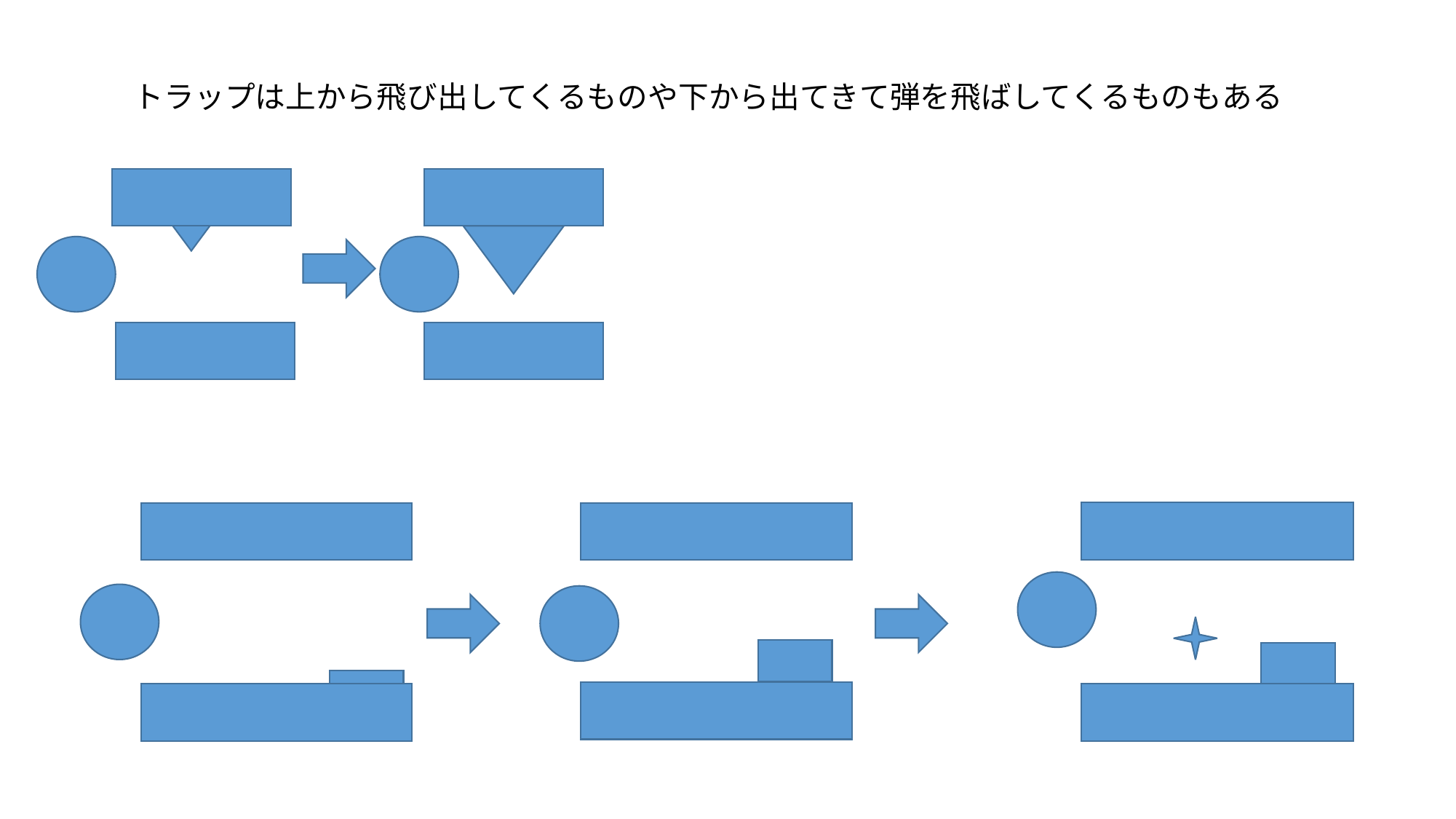

トラップは上から飛び出してくるものや下から出てきて弾を飛ばしてくるものもある